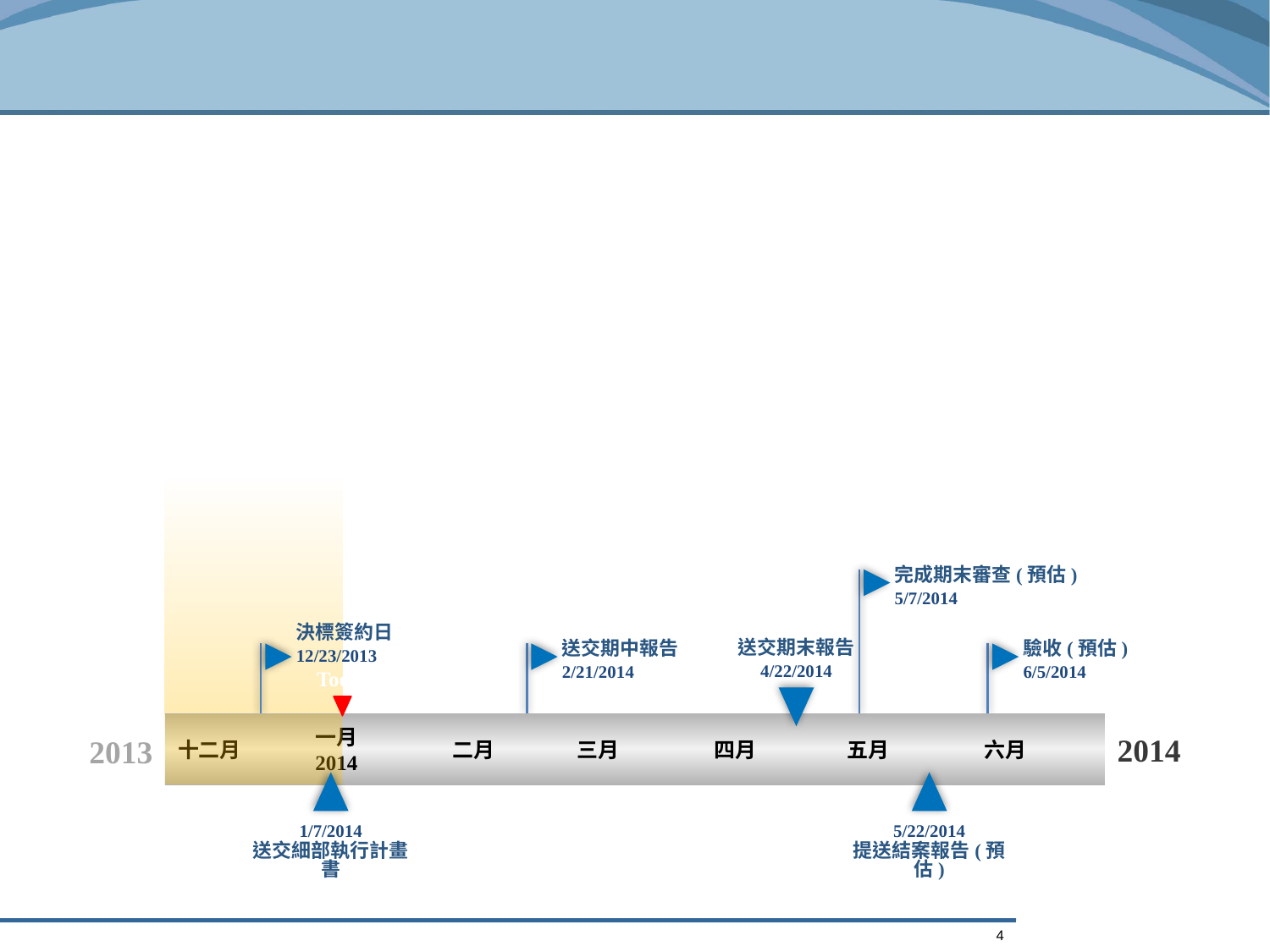

#

完成期末審查(預估)

5/7/2014
決標簽約日
送交期末報告
送交期中報告
驗收(預估)

12/23/2013
Today
4/22/2014
2/21/2014
6/5/2014

十二月
一月
2014
二月
三月
四月
五月
六月

2014
2013

1/7/2014
5/22/2014
送交細部執行計畫書
提送結案報告(預估)
4